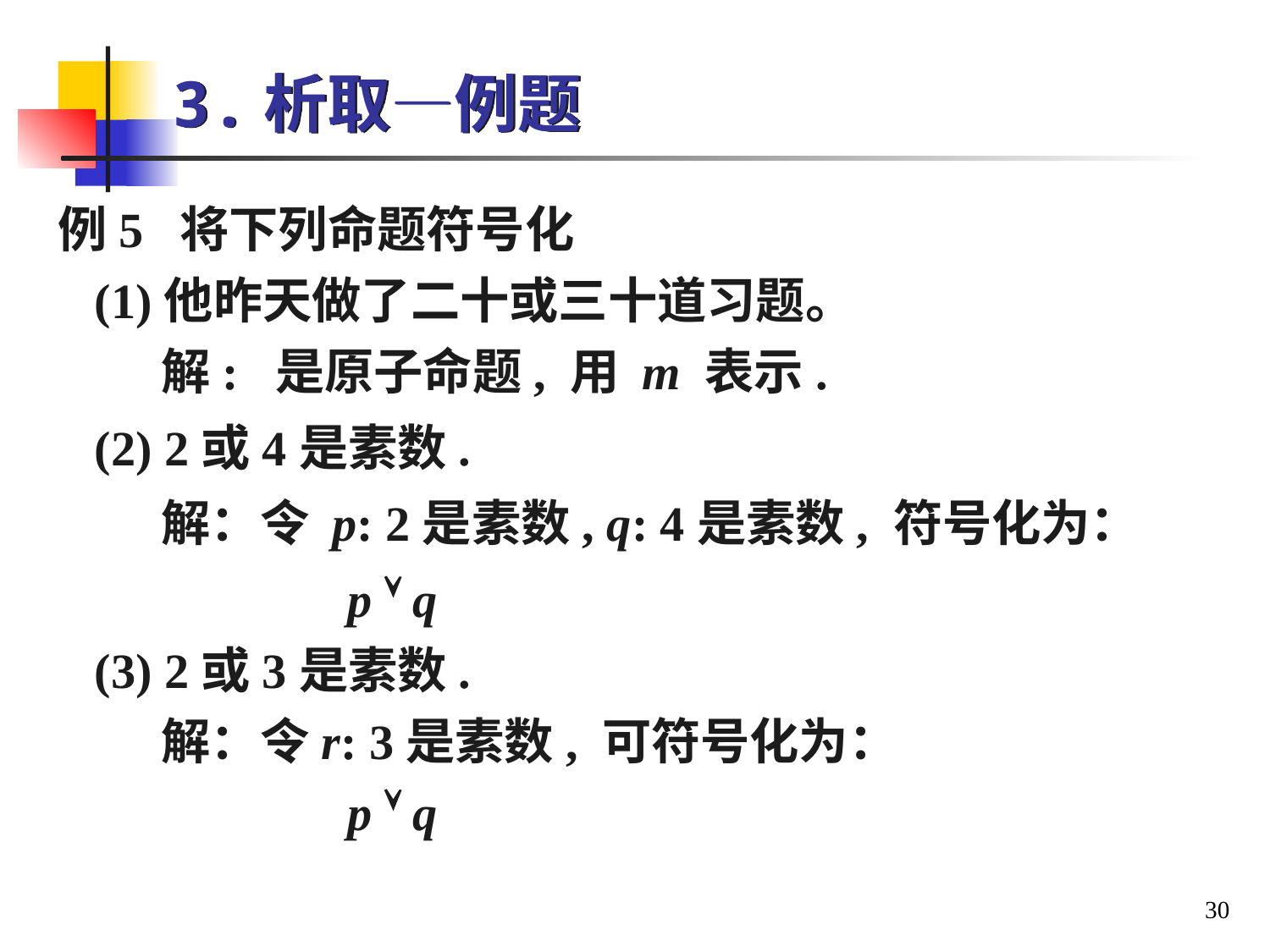

# 3.析取—例题
例5  将下列命题符号化
   (1)他昨天做了二十或三十道习题。
	     解:  是原子命题, 用 m 表示.
   (2) 2或4是素数.
	     解：令 p: 2是素数, q: 4是素数, 符号化为：
 			p ∨ q
   (3) 2或3是素数.
	     解：令r: 3是素数, 可符号化为：
        		p ∨ q
30